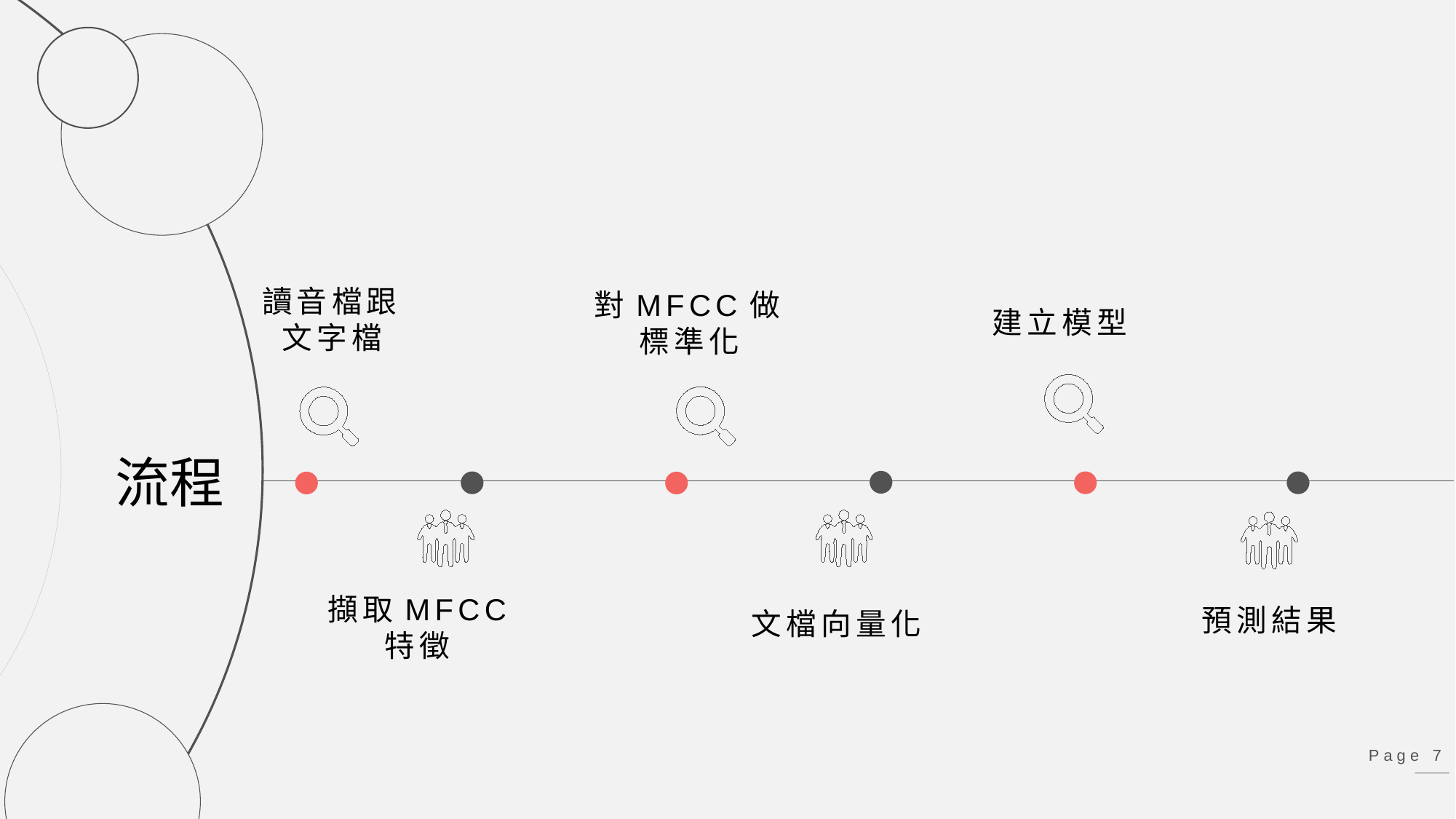

流程

讀音檔跟文字檔
對MFCC做標準化
建立模型

預測結果
文檔向量化

擷取MFCC
特徵
Page 7